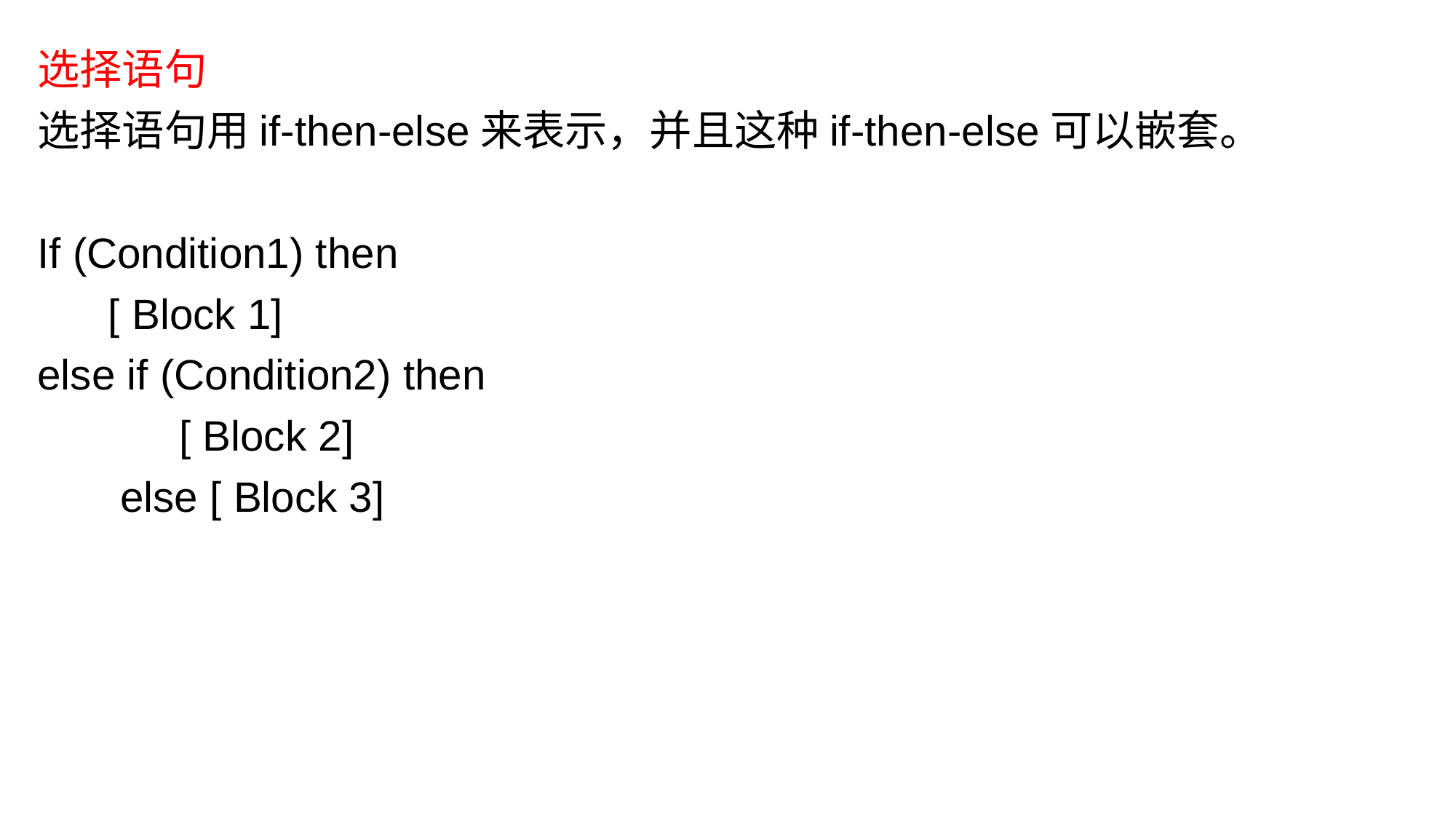

选择语句
选择语句用if-then-else来表示，并且这种if-then-else可以嵌套。

If (Condition1) then
      [ Block 1]
else if (Condition2) then
            [ Block 2]
       else [ Block 3]